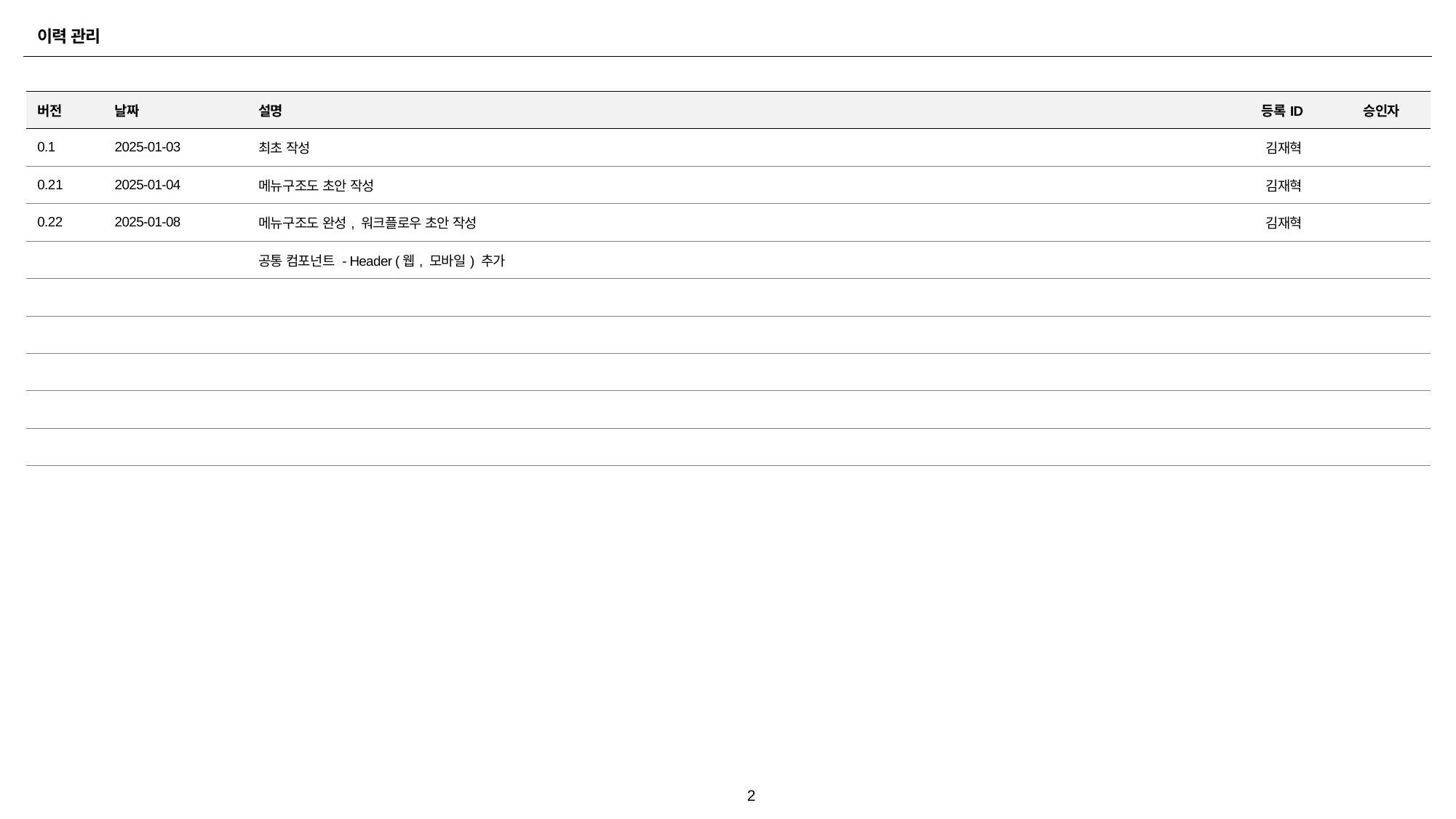

이력 관리
| 버전 | 날짜 | 설명 | 등록ID | 승인자 |
| --- | --- | --- | --- | --- |
| 0.1 | 2025-01-03 | 최초 작성 | 김재혁 |  |
| 0.21 | 2025-01-04 | 메뉴구조도 초안 작성 | 김재혁 |  |
| 0.22 | 2025-01-08 | 메뉴구조도 완성, 워크플로우 초안 작성 | 김재혁 |  |
|  |  | 공통 컴포넌트 - Header (웹, 모바일) 추가 |  |  |
|  |  |  |  |  |
|  |  |  |  |  |
|  |  |  |  |  |
|  |  |  |  |  |
|  |  |  |  |  |